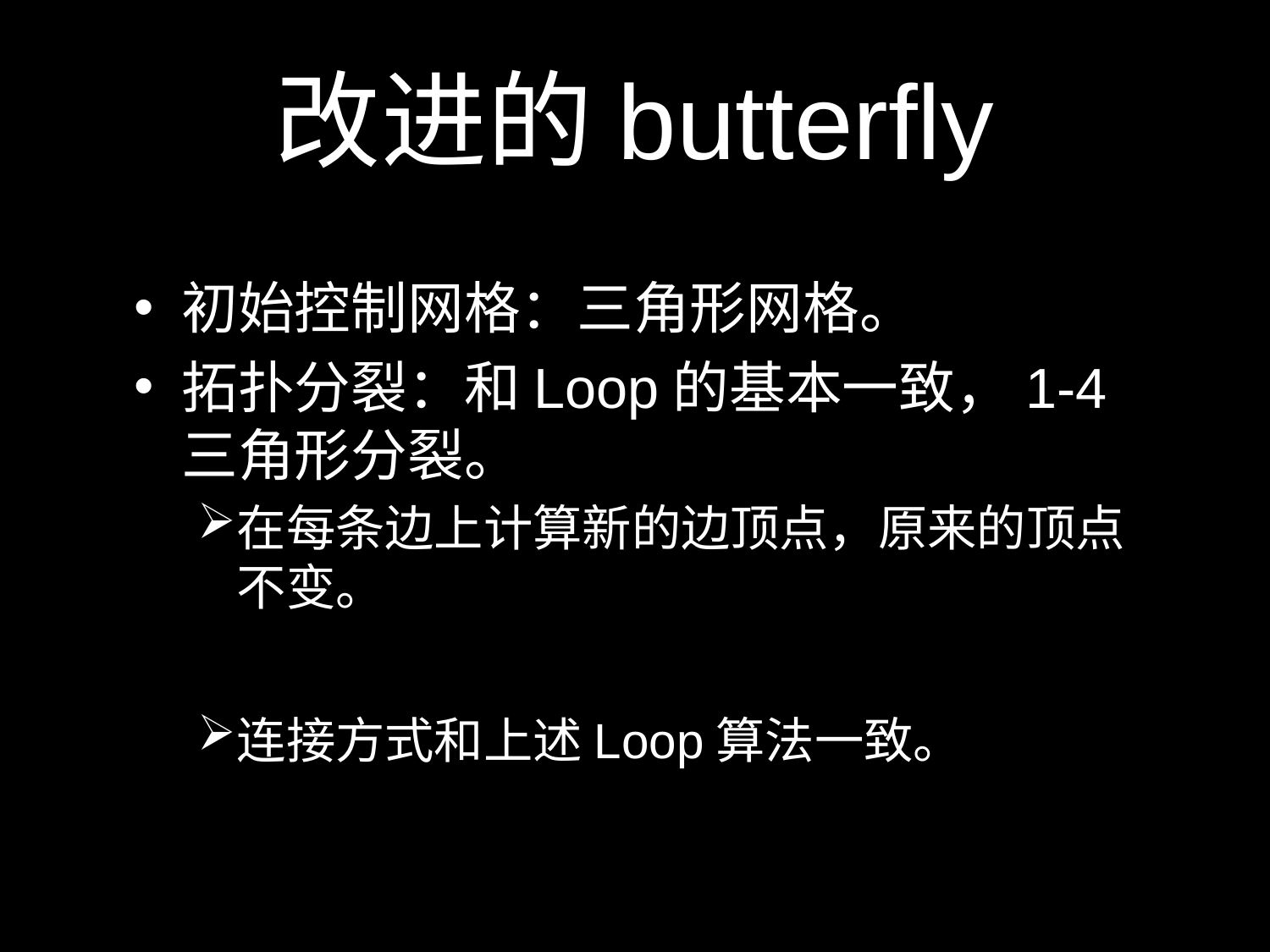

# 改进的butterfly
初始控制网格：三角形网格。
拓扑分裂：和Loop的基本一致，1-4三角形分裂。
在每条边上计算新的边顶点，原来的顶点不变。

连接方式和上述Loop算法一致。